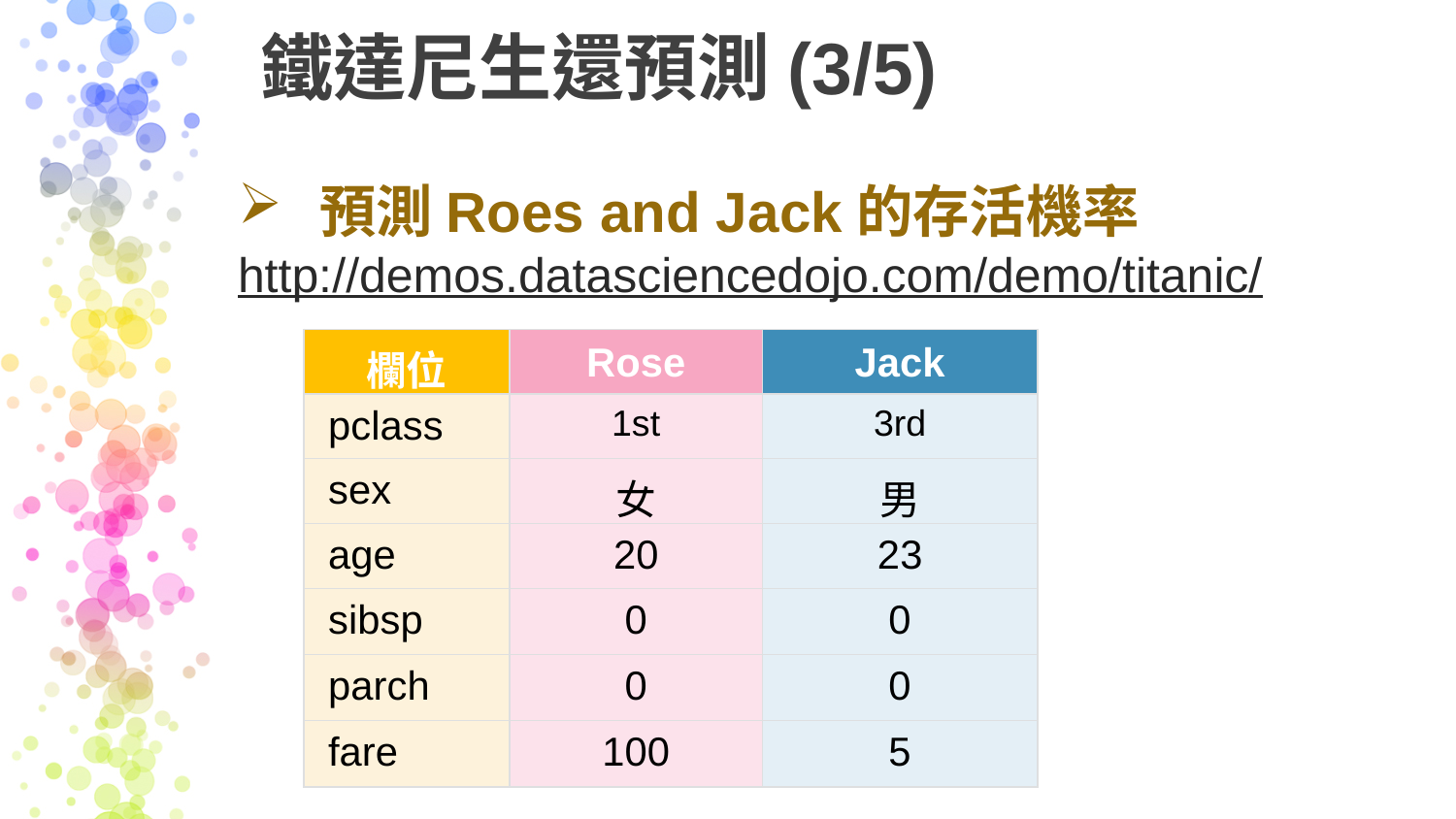

# 鐵達尼生還預測(3/5)
預測Roes and Jack的存活機率
http://demos.datasciencedojo.com/demo/titanic/
| 欄位 | Rose | Jack |
| --- | --- | --- |
| pclass | 1st | 3rd |
| sex | 女 | 男 |
| age | 20 | 23 |
| sibsp | 0 | 0 |
| parch | 0 | 0 |
| fare | 100 | 5 |